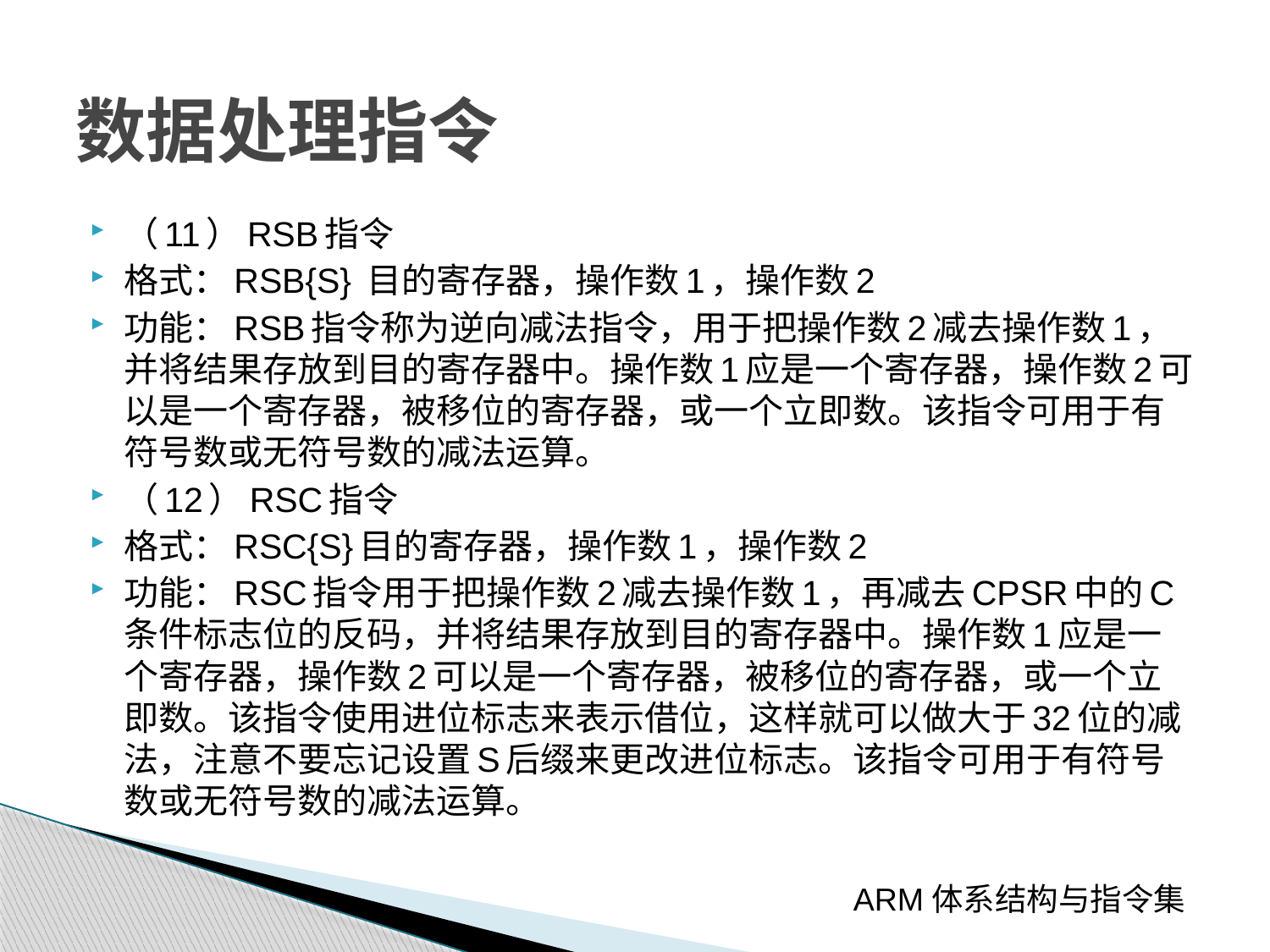

# 数据处理指令
（11）RSB指令
格式：RSB{S} 目的寄存器，操作数1，操作数2
功能：RSB指令称为逆向减法指令，用于把操作数2减去操作数1，并将结果存放到目的寄存器中。操作数1应是一个寄存器，操作数2可以是一个寄存器，被移位的寄存器，或一个立即数。该指令可用于有符号数或无符号数的减法运算。
（12）RSC指令
格式：RSC{S}目的寄存器，操作数1，操作数2
功能：RSC指令用于把操作数2减去操作数1，再减去CPSR中的C条件标志位的反码，并将结果存放到目的寄存器中。操作数1应是一个寄存器，操作数2可以是一个寄存器，被移位的寄存器，或一个立即数。该指令使用进位标志来表示借位，这样就可以做大于32位的减法，注意不要忘记设置S后缀来更改进位标志。该指令可用于有符号数或无符号数的减法运算。

            ARM体系结构与指令集